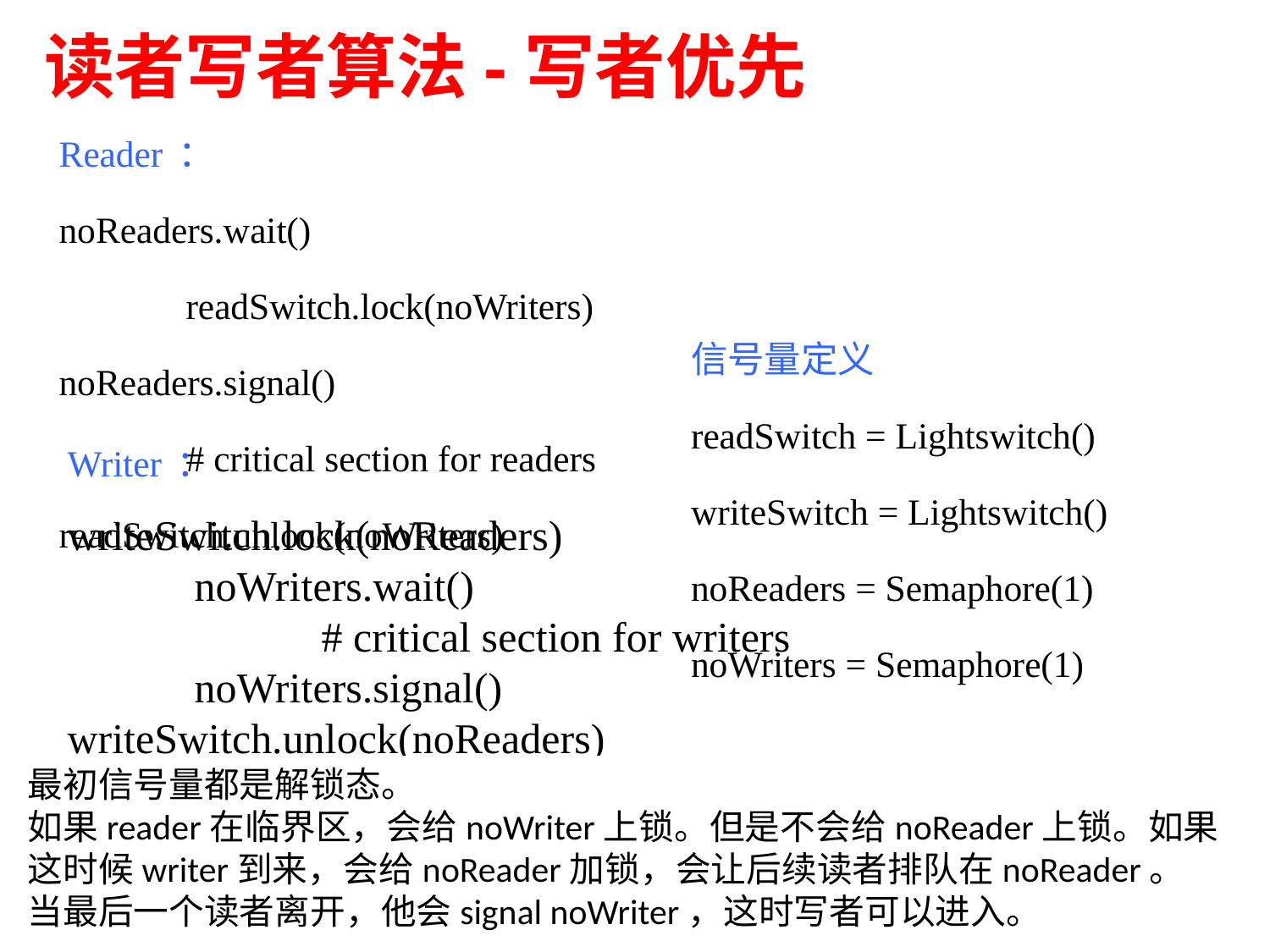

# 读者写者算法-写者优先
Reader：
noReaders.wait()
	readSwitch.lock(noWriters)
noReaders.signal()
	# critical section for readers
readSwitch.unlock(noWriters)
信号量定义
readSwitch = Lightswitch()
writeSwitch = Lightswitch()
noReaders = Semaphore(1)
noWriters = Semaphore(1)
Writer：
writeSwitch.lock(noReaders)
	noWriters.wait()
		# critical section for writers
	noWriters.signal()
writeSwitch.unlock(noReaders)
最初信号量都是解锁态。
如果reader在临界区，会给noWriter上锁。但是不会给noReader上锁。如果这时候writer到来，会给noReader加锁，会让后续读者排队在noReader。
当最后一个读者离开，他会signal noWriter，这时写者可以进入。